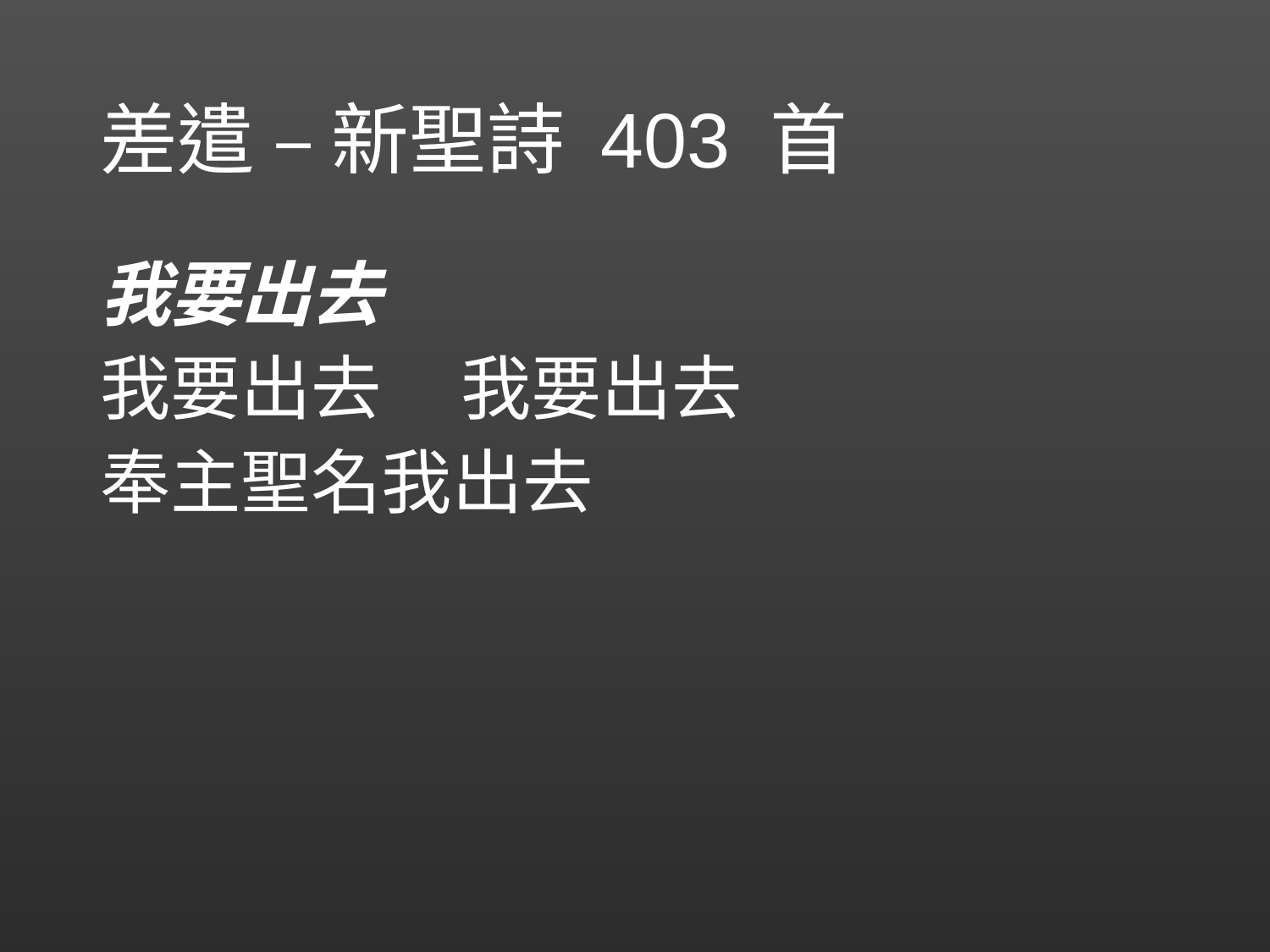

# 差遣 – 新聖詩 403 首
我要出去
我要出去     我要出去
奉主聖名我出去